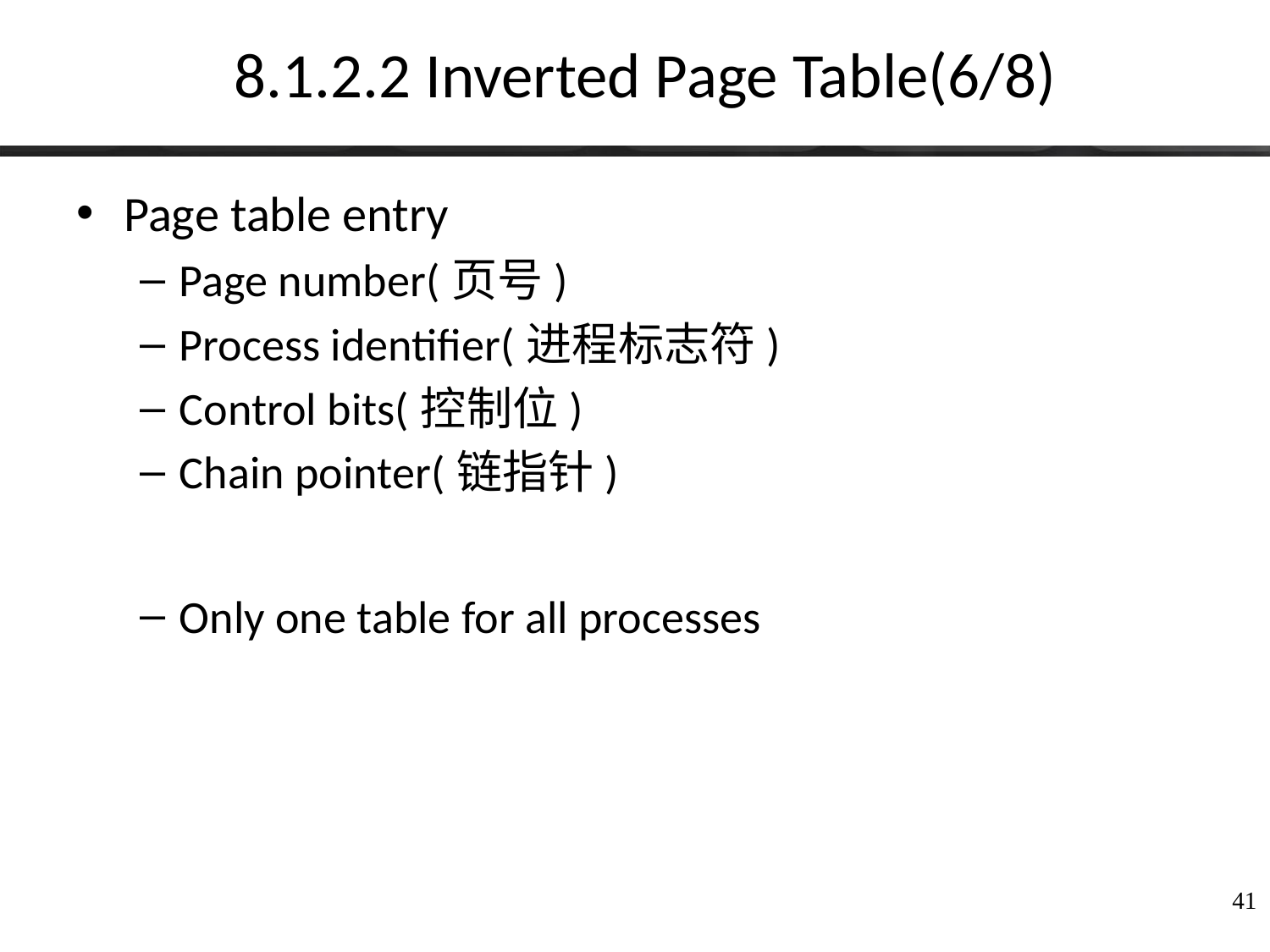

8.1.2.2 Inverted Page Table(6/8)
Page table entry
Page number(页号)
Process identifier(进程标志符)
Control bits(控制位)
Chain pointer(链指针)

Only one table for all processes

41